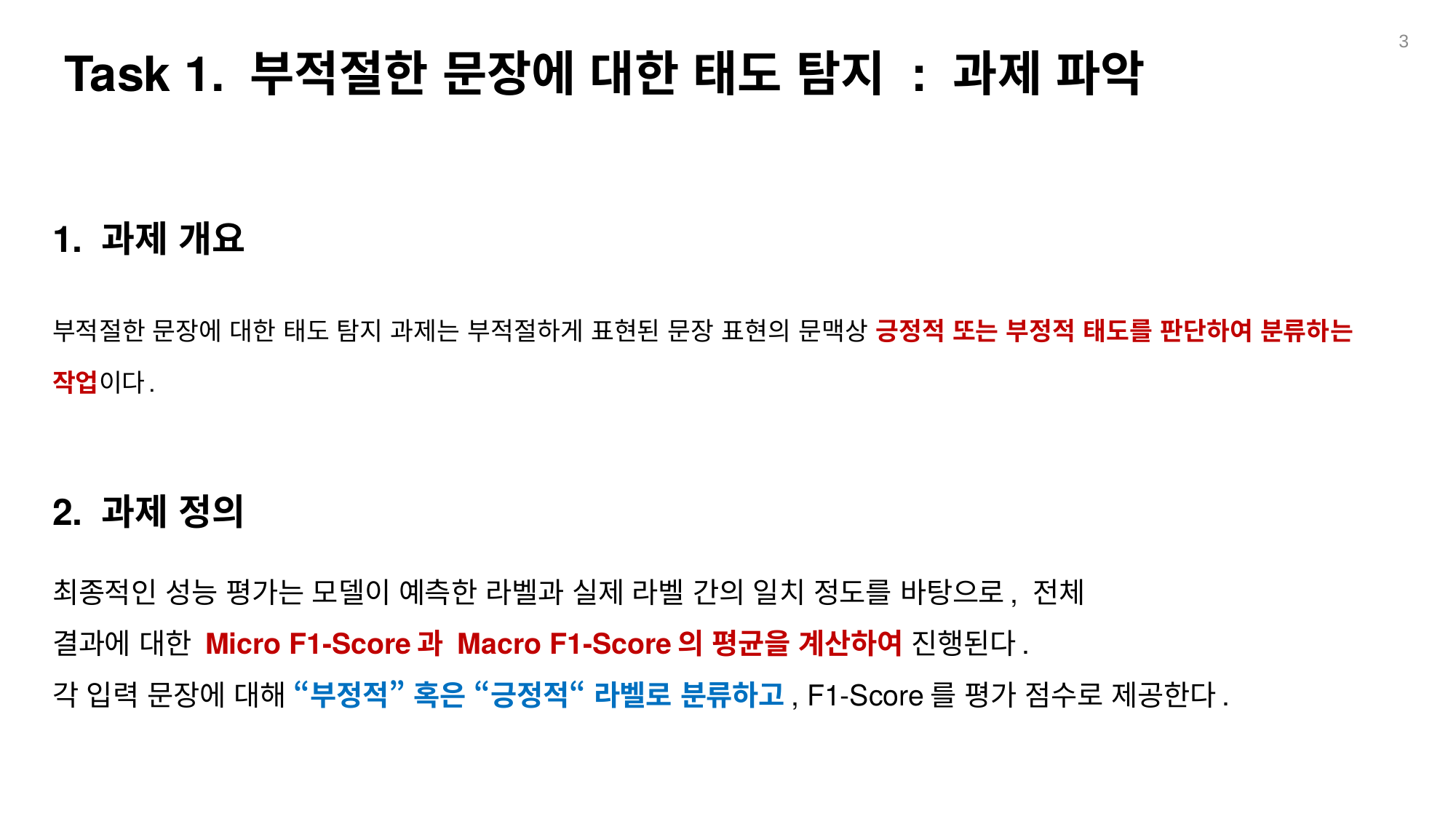

3
Task 1. 부적절한 문장에 대한 태도 탐지 : 과제 파악
# 1. 과제 개요
부적절한 문장에 대한 태도 탐지 과제는 부적절하게 표현된 문장 표현의 문맥상 긍정적 또는 부정적 태도를 판단하여 분류하는 작업이다.
2. 과제 정의
최종적인 성능 평가는 모델이 예측한 라벨과 실제 라벨 간의 일치 정도를 바탕으로, 전체
결과에 대한 Micro F1-Score과 Macro F1-Score의 평균을 계산하여 진행된다.
각 입력 문장에 대해 “부정적” 혹은 “긍정적“ 라벨로 분류하고, F1-Score를 평가 점수로 제공한다.